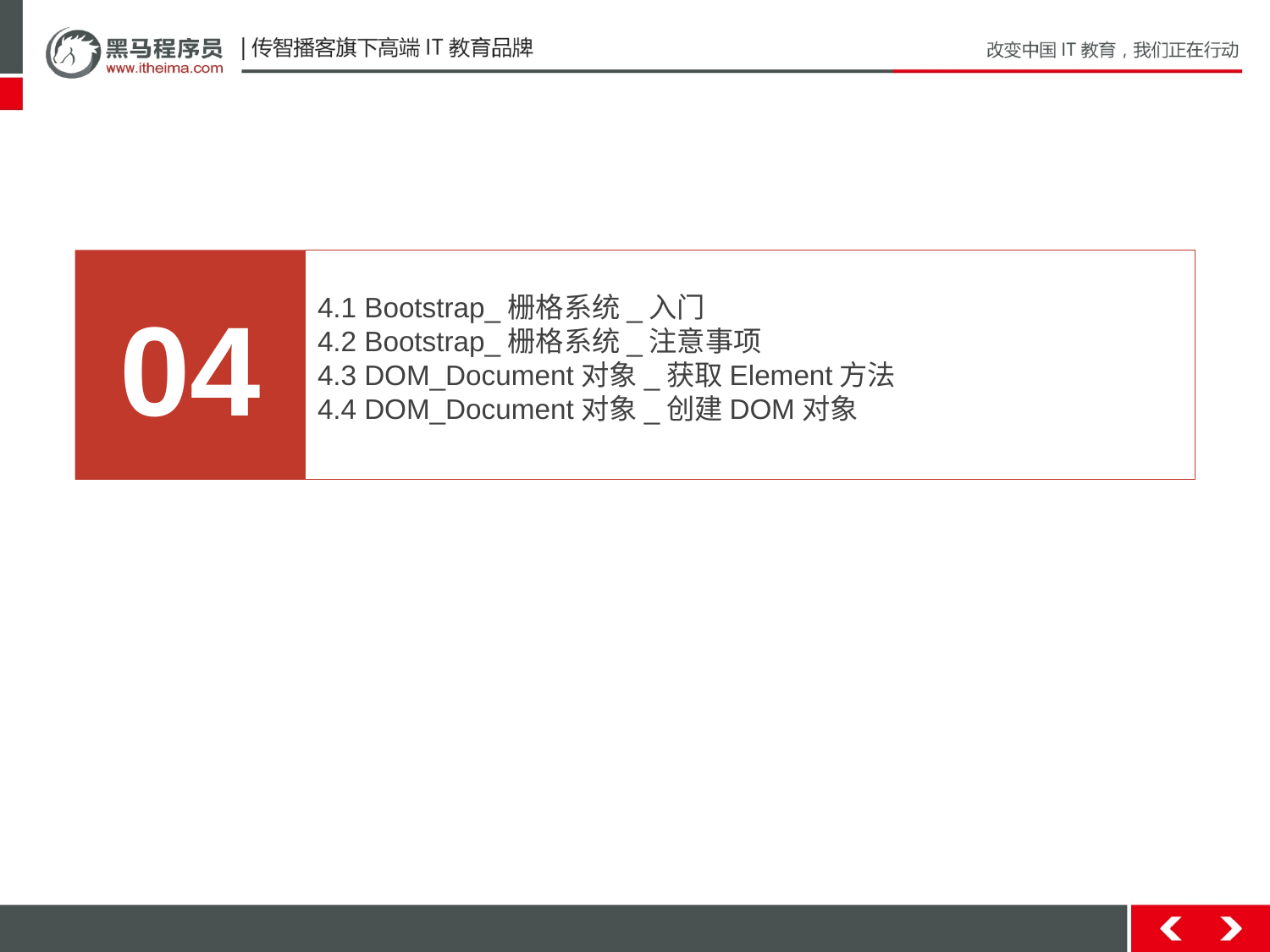

04

4.1 Bootstrap_栅格系统_入门
4.2 Bootstrap_栅格系统_注意事项
4.3 DOM_Document对象_获取Element方法
4.4 DOM_Document对象_创建DOM对象